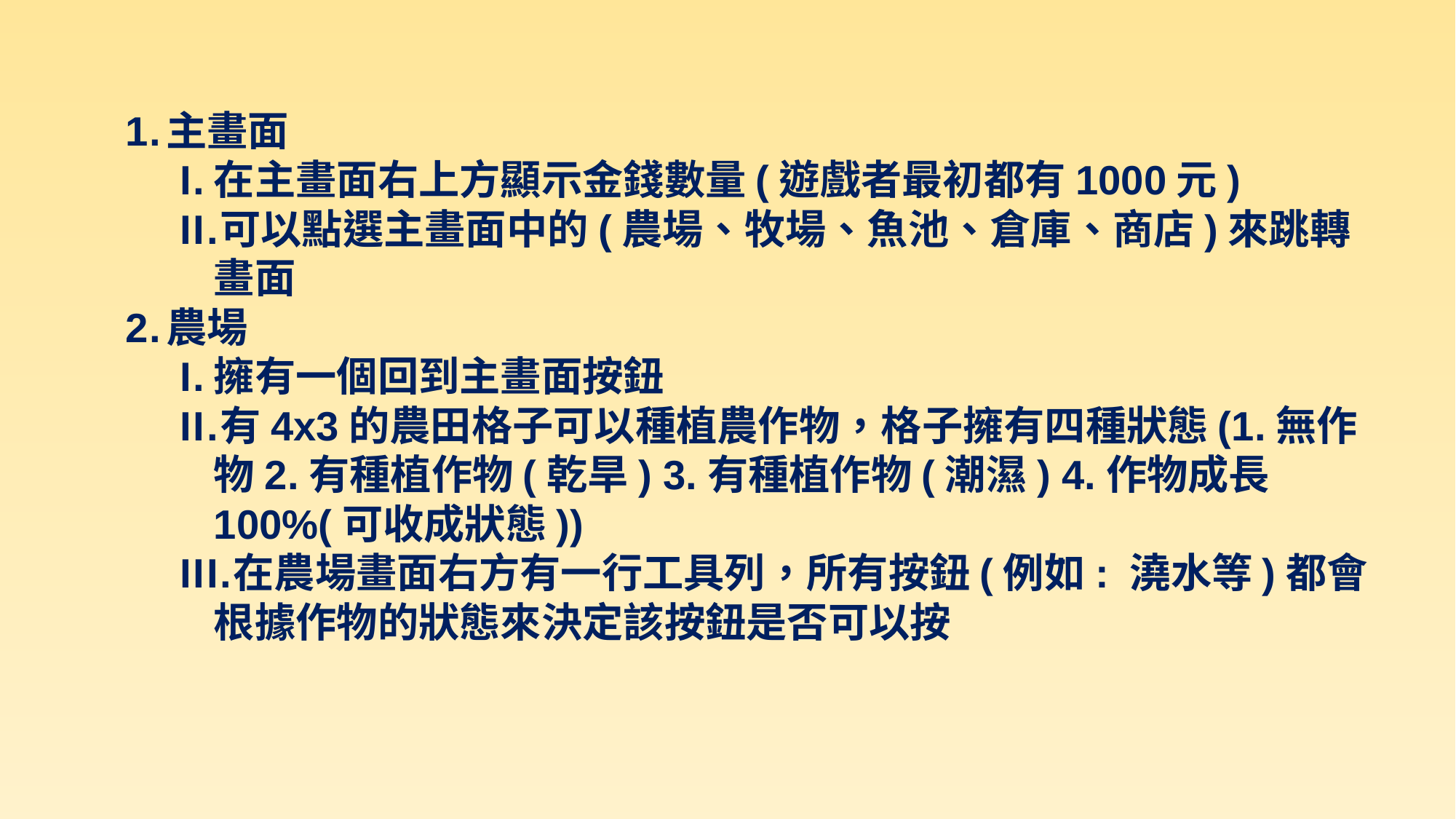

主畫面
在主畫面右上方顯示金錢數量(遊戲者最初都有1000元)
可以點選主畫面中的(農場、牧場、魚池、倉庫、商店)來跳轉畫面
農場
擁有一個回到主畫面按鈕
有4x3的農田格子可以種植農作物，格子擁有四種狀態(1.無作物2.有種植作物(乾旱) 3.有種植作物(潮濕) 4.作物成長100%(可收成狀態))
在農場畫面右方有一行工具列，所有按鈕(例如: 澆水等)都會根據作物的狀態來決定該按鈕是否可以按